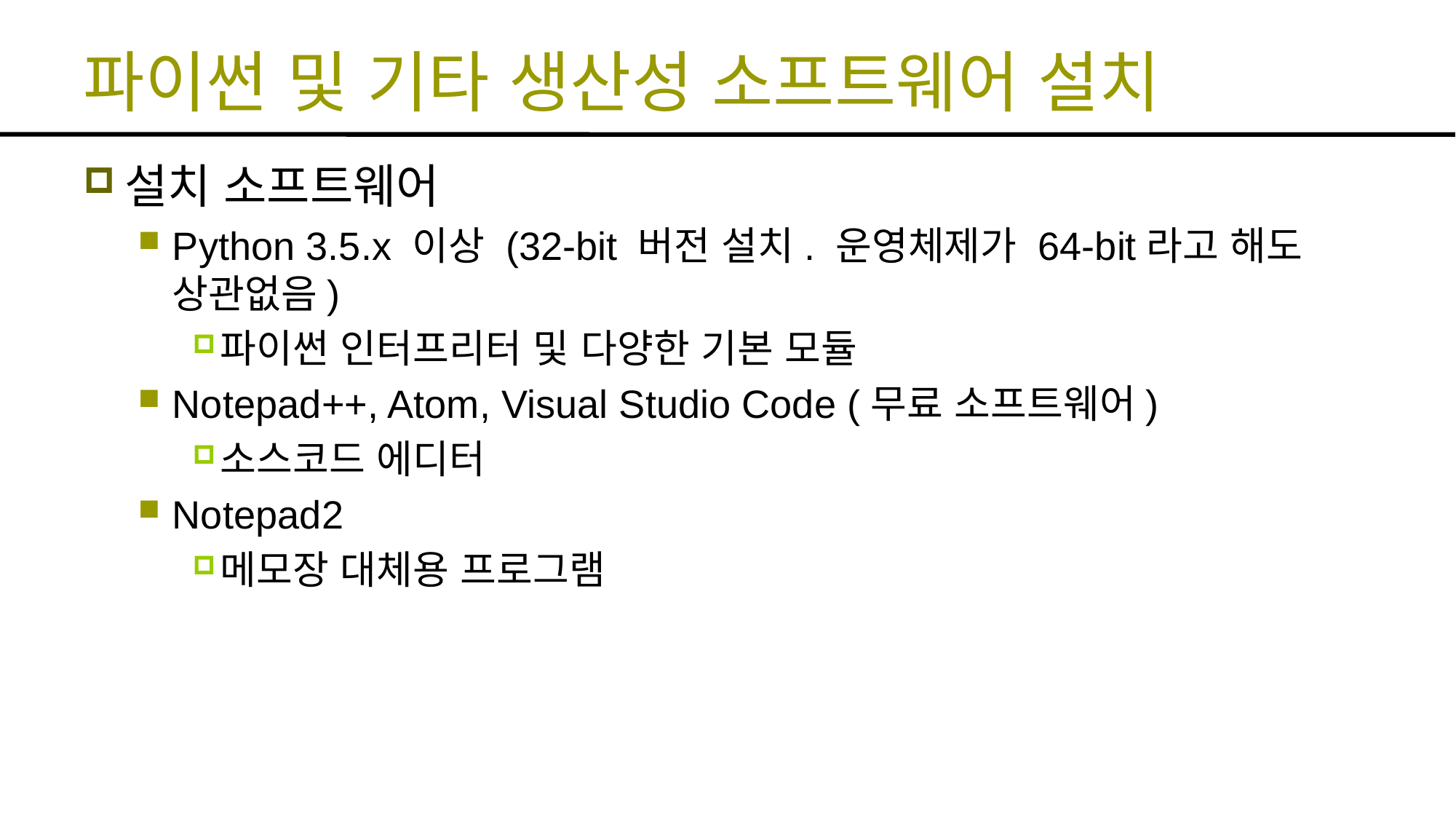

# 파이썬 및 기타 생산성 소프트웨어 설치
설치 소프트웨어
Python 3.5.x 이상 (32-bit 버전 설치. 운영체제가 64-bit라고 해도 상관없음)
파이썬 인터프리터 및 다양한 기본 모듈
Notepad++, Atom, Visual Studio Code (무료 소프트웨어)
소스코드 에디터
Notepad2
메모장 대체용 프로그램